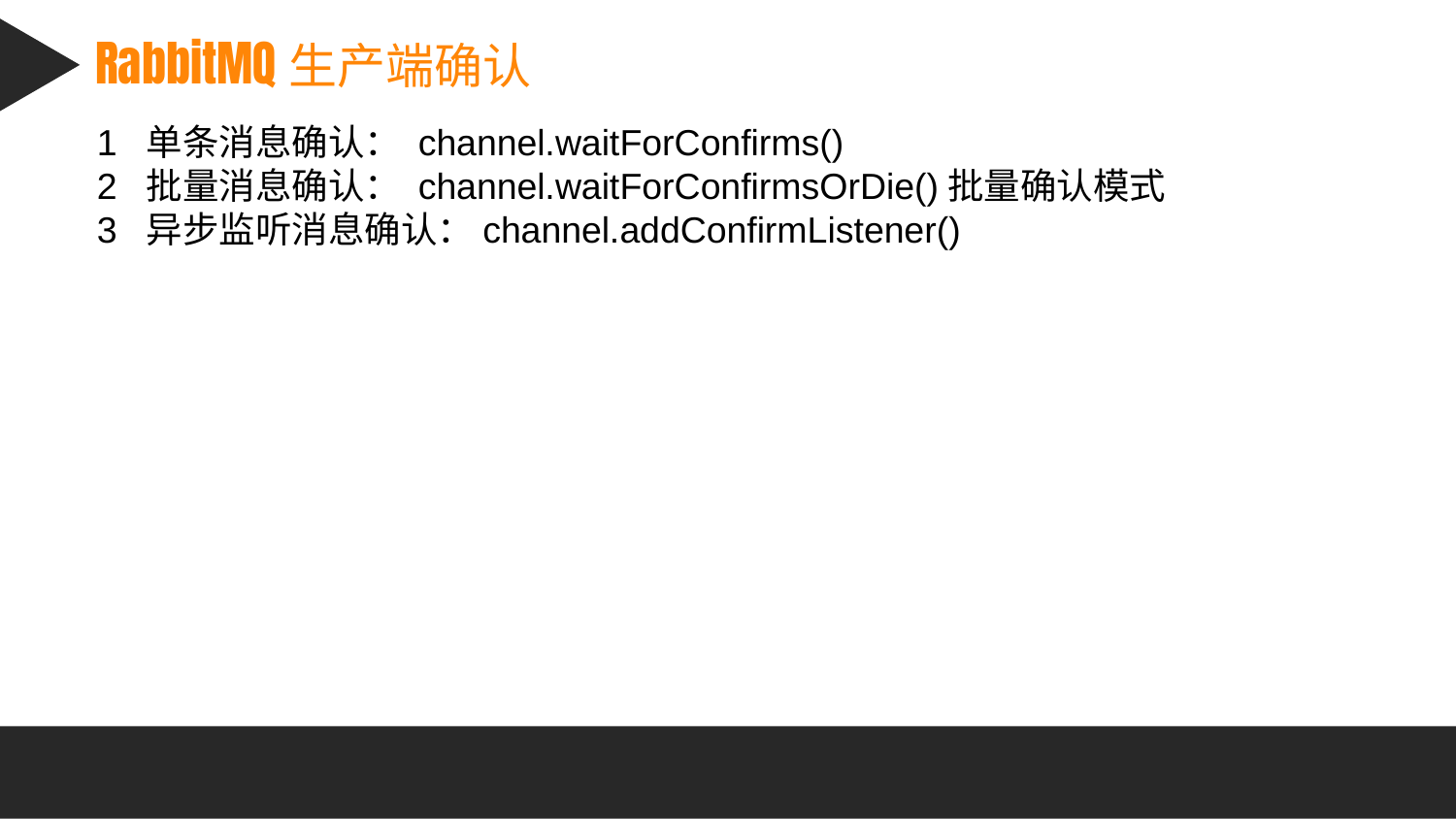

RabbitMQ生产端确认
1  单条消息确认： channel.waitForConfirms()
2  批量消息确认： channel.waitForConfirmsOrDie()批量确认模式
3  异步监听消息确认：channel.addConfirmListener()